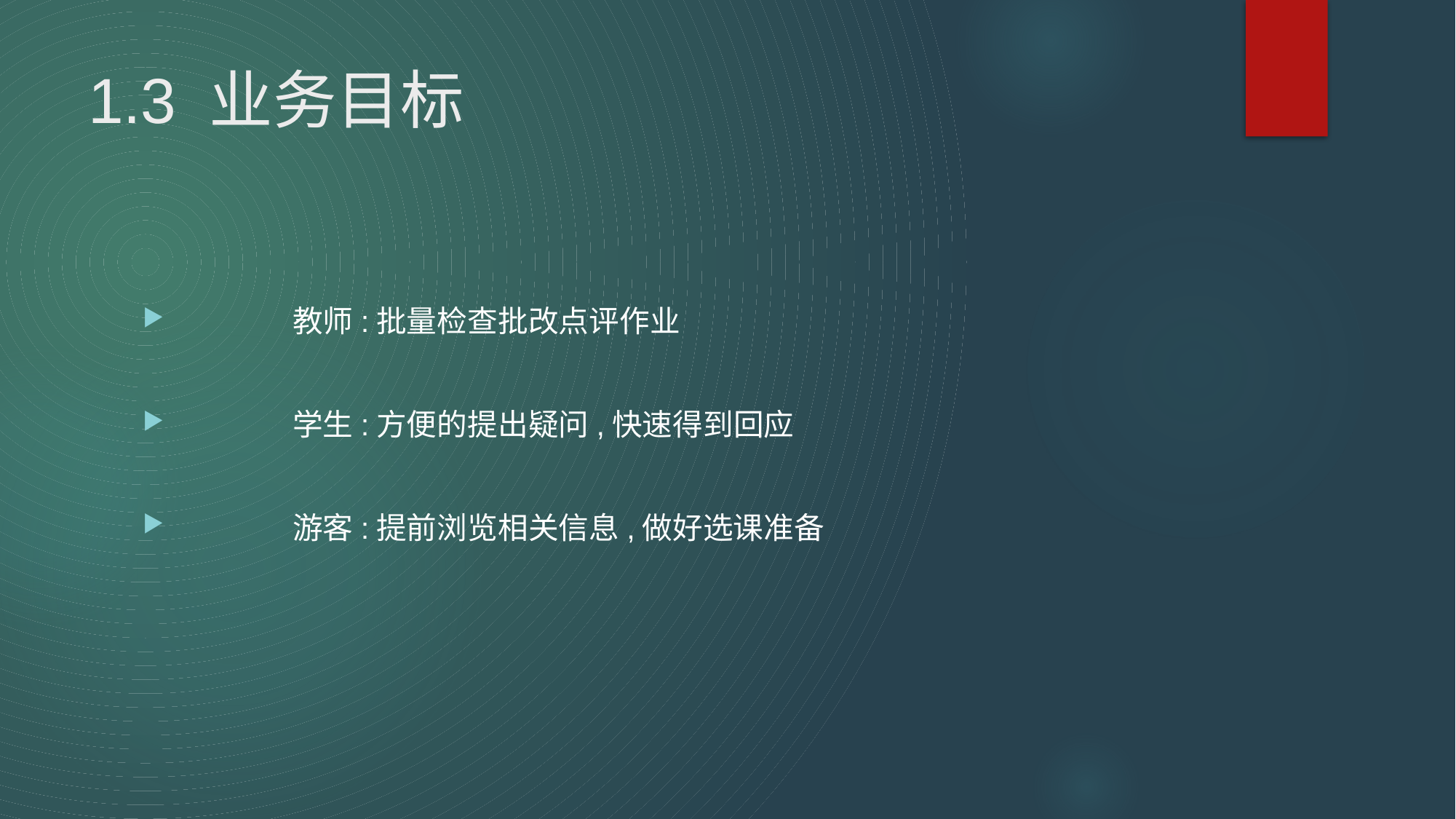

# 1.3 业务目标

	教师:批量检查批改点评作业

	学生:方便的提出疑问,快速得到回应

	游客:提前浏览相关信息,做好选课准备